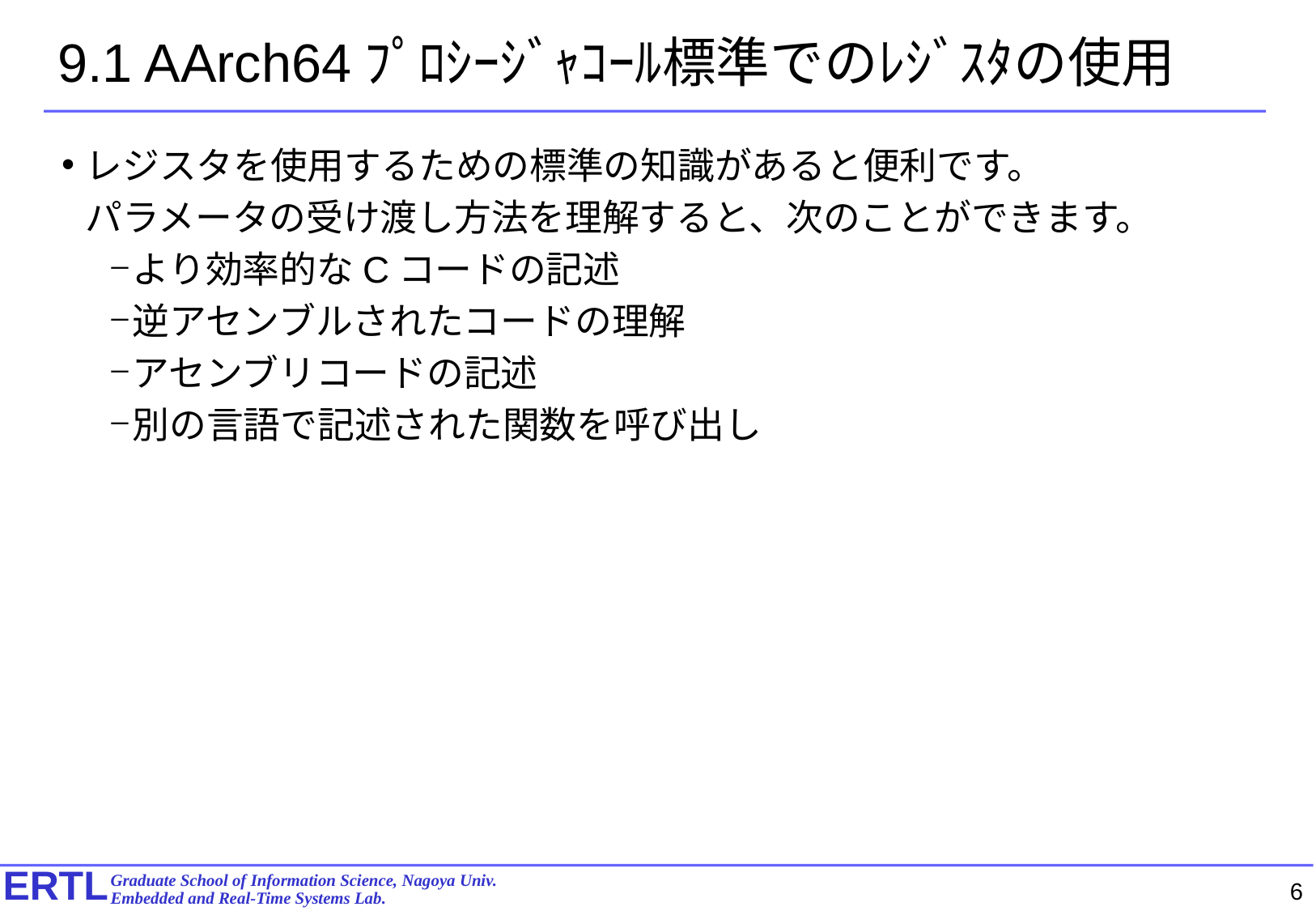

# 9.1 AArch64ﾌﾟﾛｼｰｼﾞｬｺｰﾙ標準でのﾚｼﾞｽﾀの使用
レジスタを使用するための標準の知識があると便利です。
パラメータの受け渡し方法を理解すると、次のことができます。
より効率的なCコードの記述
逆アセンブルされたコードの理解
アセンブリコードの記述
別の言語で記述された関数を呼び出し
6